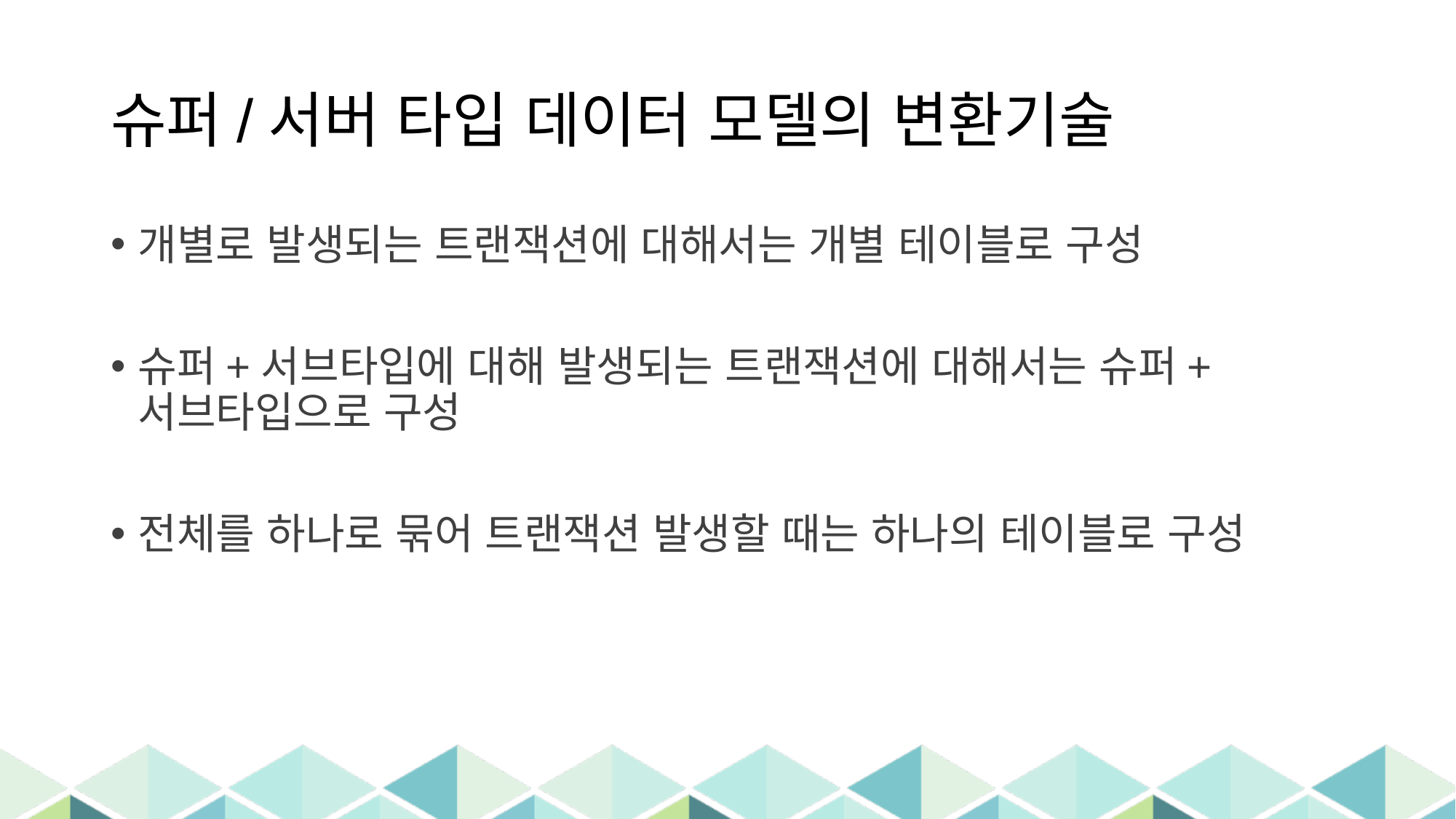

# 슈퍼/서버 타입 데이터 모델의 변환기술
개별로 발생되는 트랜잭션에 대해서는 개별 테이블로 구성

슈퍼+서브타입에 대해 발생되는 트랜잭션에 대해서는 슈퍼+서브타입으로 구성

전체를 하나로 묶어 트랜잭션 발생할 때는 하나의 테이블로 구성